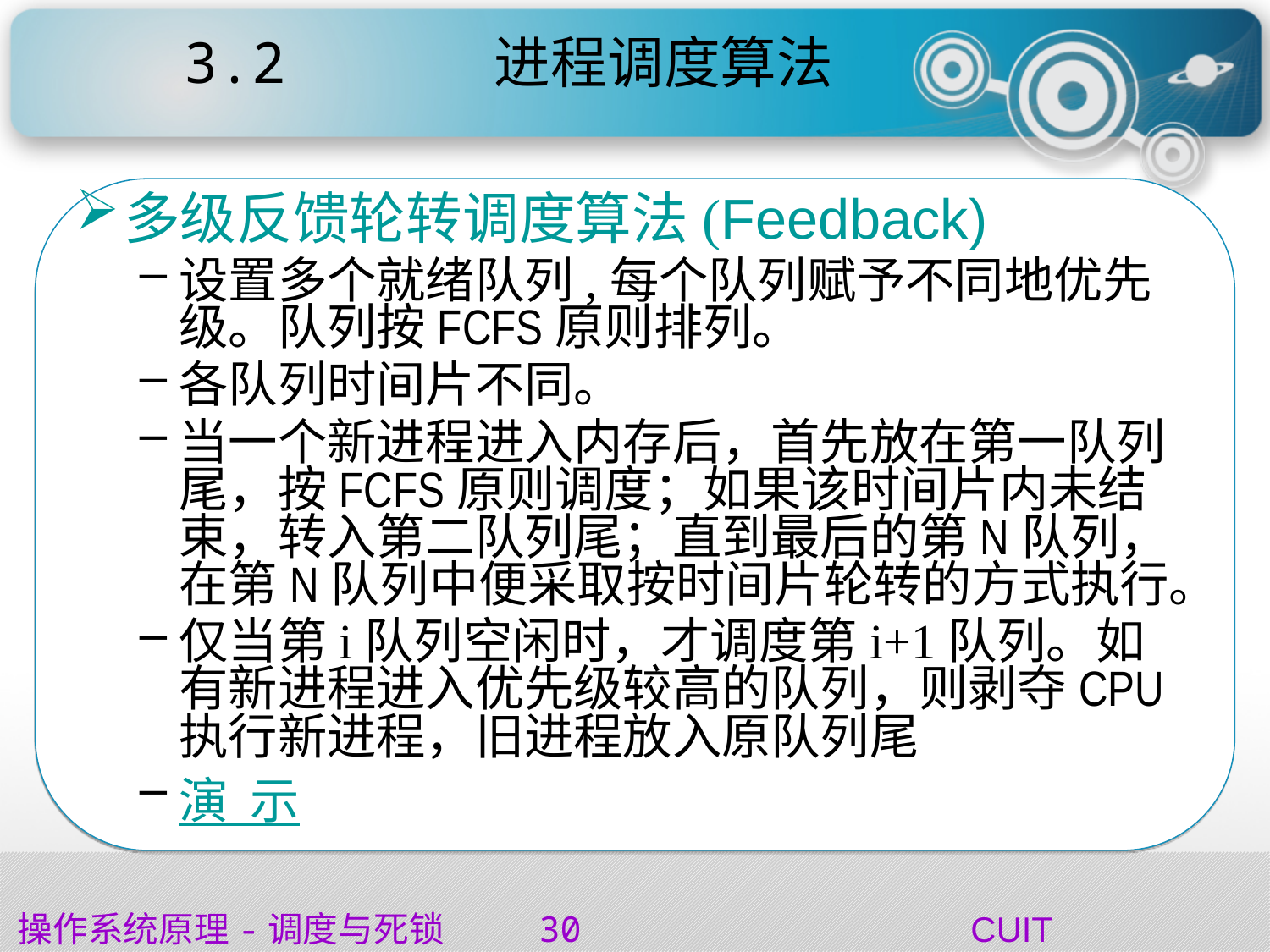

# 3.2	     进程调度算法

多级反馈轮转调度算法(Feedback)
设置多个就绪队列,每个队列赋予不同地优先级。队列按FCFS原则排列。
各队列时间片不同。
当一个新进程进入内存后，首先放在第一队列尾，按FCFS原则调度；如果该时间片内未结束，转入第二队列尾；直到最后的第N队列，在第N队列中便采取按时间片轮转的方式执行。
仅当第i队列空闲时，才调度第i+1队列。如有新进程进入优先级较高的队列，则剥夺CPU执行新进程，旧进程放入原队列尾
演  示